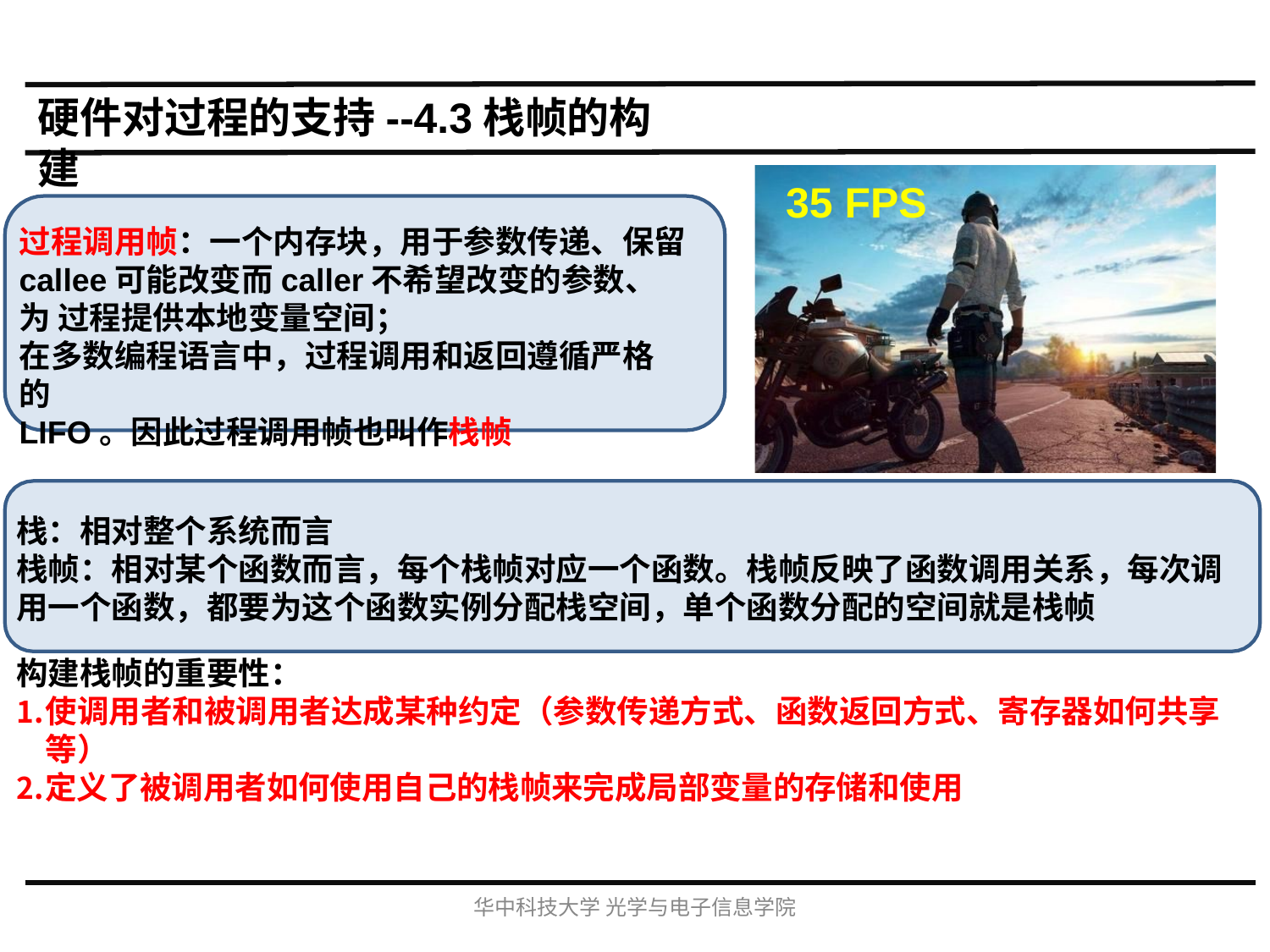

# 硬件对过程的支持--4.3栈帧的构建

35 FPS
过程调用帧：一个内存块，用于参数传递、保留
callee可能改变而caller不希望改变的参数、为 过程提供本地变量空间；
在多数编程语言中，过程调用和返回遵循严格的
LIFO。因此过程调用帧也叫作栈帧

栈：相对整个系统而言
栈帧：相对某个函数而言，每个栈帧对应一个函数。栈帧反映了函数调用关系，每次调 用一个函数，都要为这个函数实例分配栈空间，单个函数分配的空间就是栈帧

构建栈帧的重要性：
使调用者和被调用者达成某种约定（参数传递方式、函数返回方式、寄存器如何共享等）
定义了被调用者如何使用自己的栈帧来完成局部变量的存储和使用

华中科技大学光学与电子信息学院